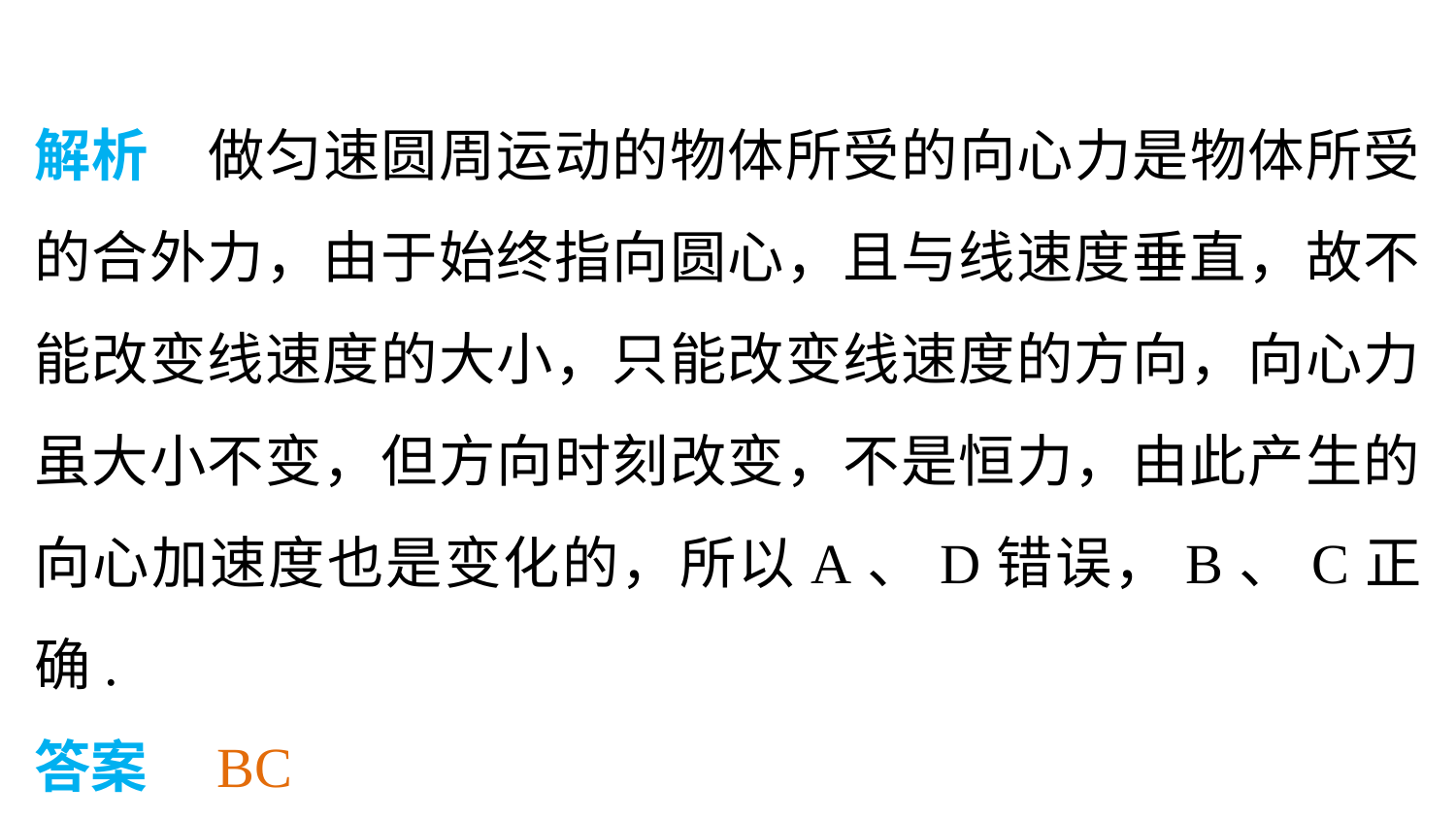

解析　做匀速圆周运动的物体所受的向心力是物体所受的合外力，由于始终指向圆心，且与线速度垂直，故不能改变线速度的大小，只能改变线速度的方向，向心力虽大小不变，但方向时刻改变，不是恒力，由此产生的向心加速度也是变化的，所以A、D错误，B、C正确.
答案　BC